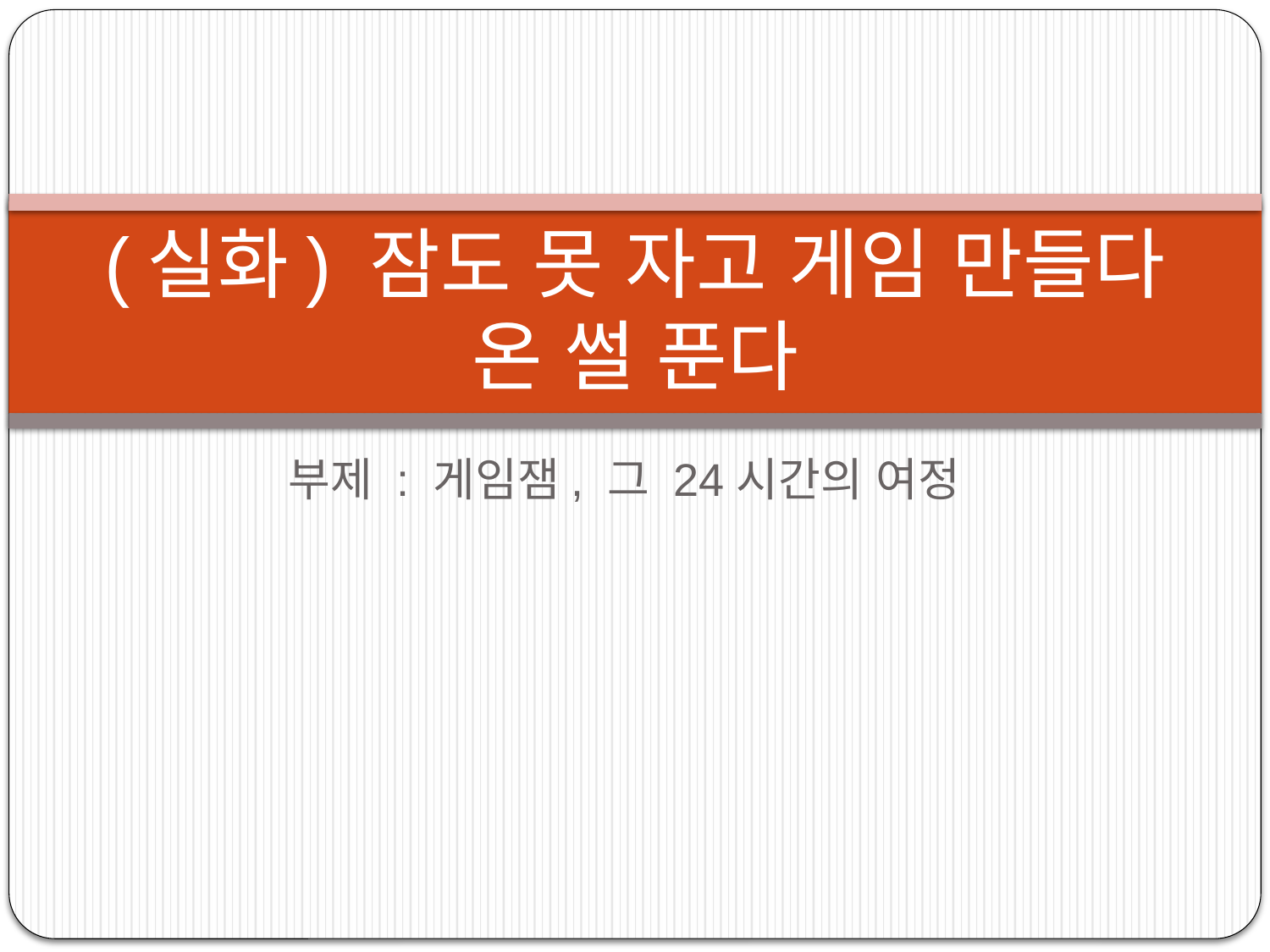

# (실화) 잠도 못 자고 게임 만들다 온 썰 푼다
부제 : 게임잼, 그 24시간의 여정